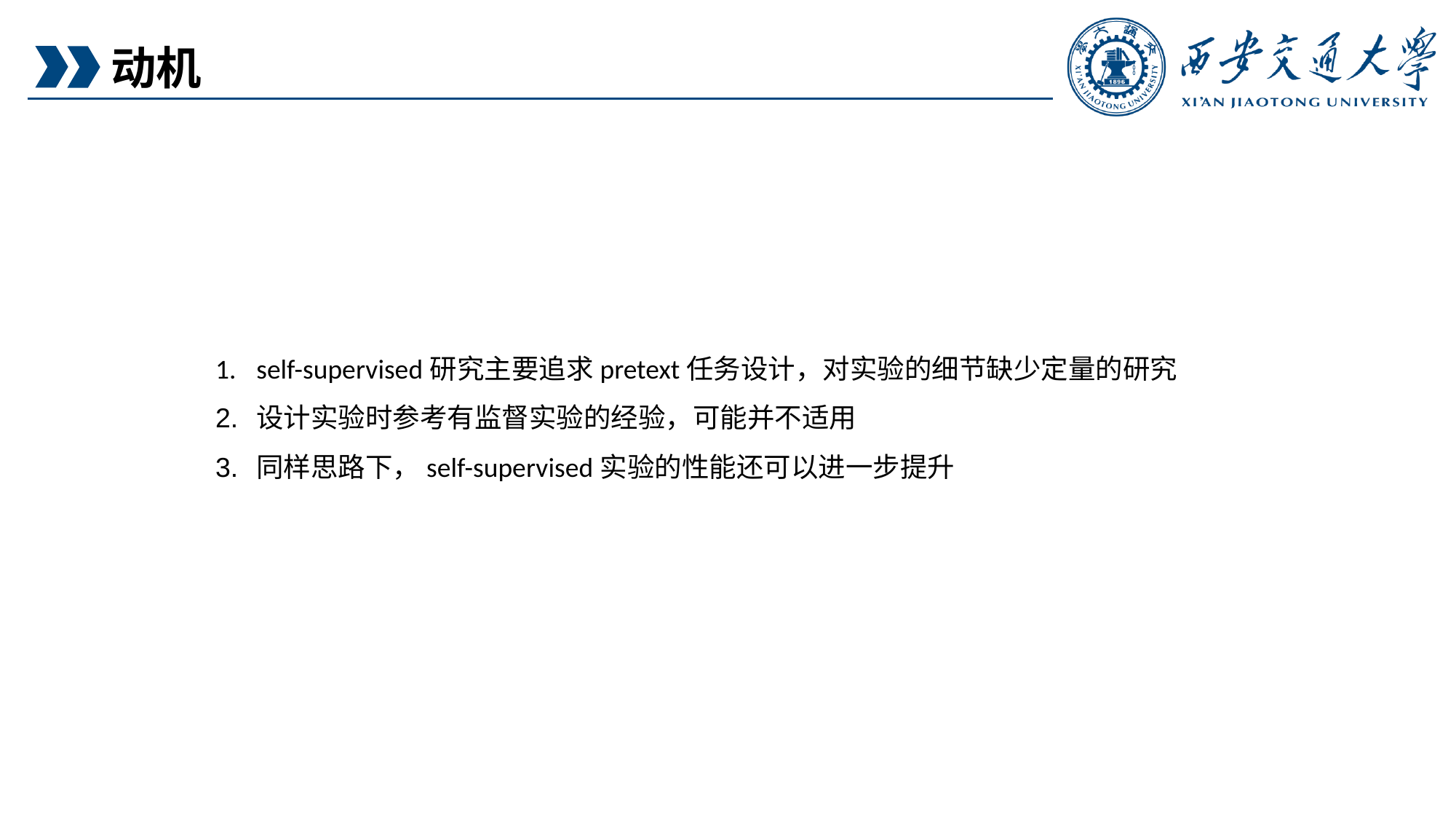

动机

self-supervised研究主要追求pretext任务设计，对实验的细节缺少定量的研究
设计实验时参考有监督实验的经验，可能并不适用
同样思路下，self-supervised实验的性能还可以进一步提升